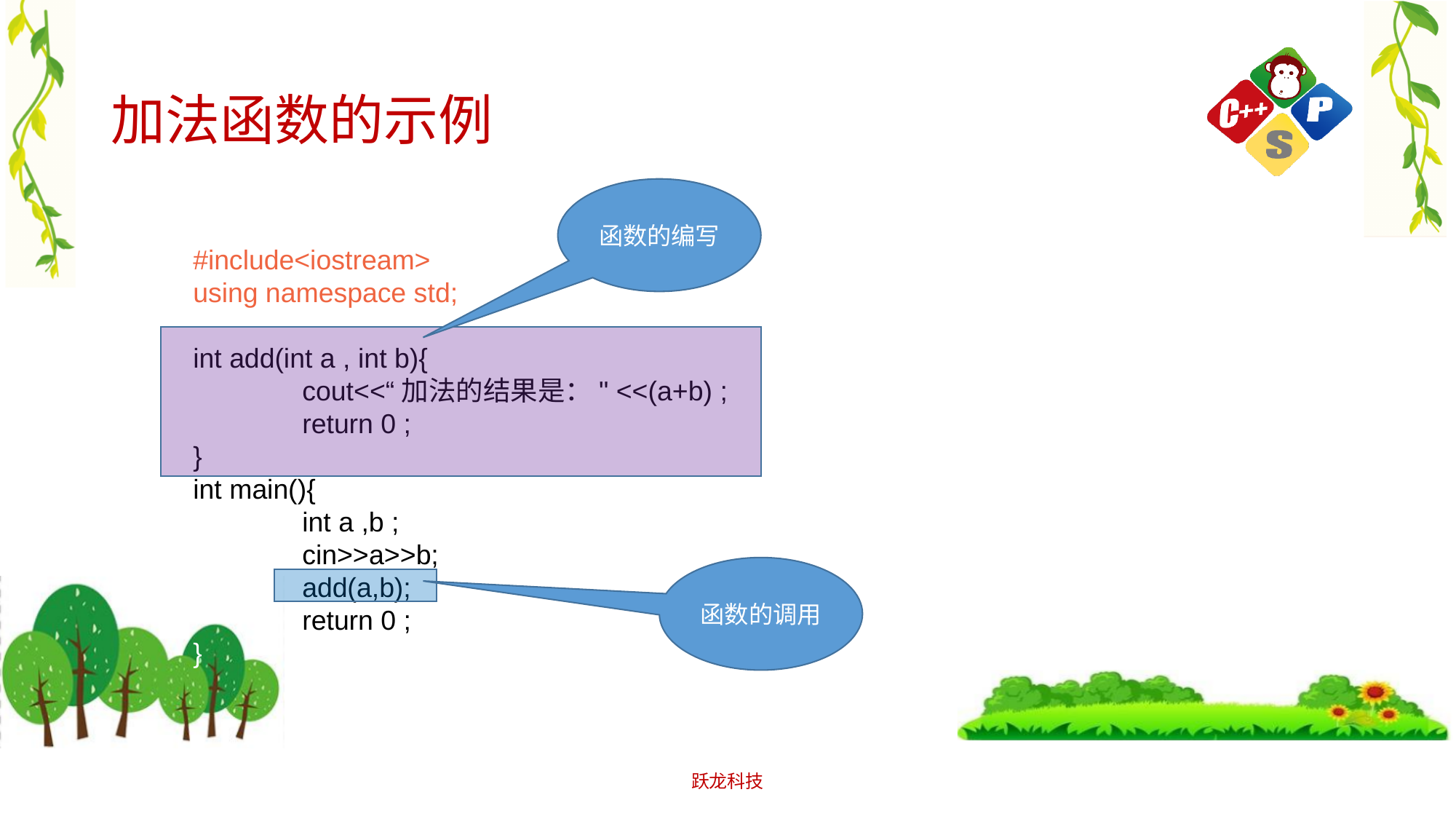

# 加法函数的示例
函数的编写
#include<iostream>
using namespace std;

int add(int a , int b){
	cout<<“加法的结果是：" <<(a+b) ;
	return 0 ;
}
int main(){
	int a ,b ;
	cin>>a>>b;
	add(a,b);
	return 0 ;
}

函数的调用

跃龙科技